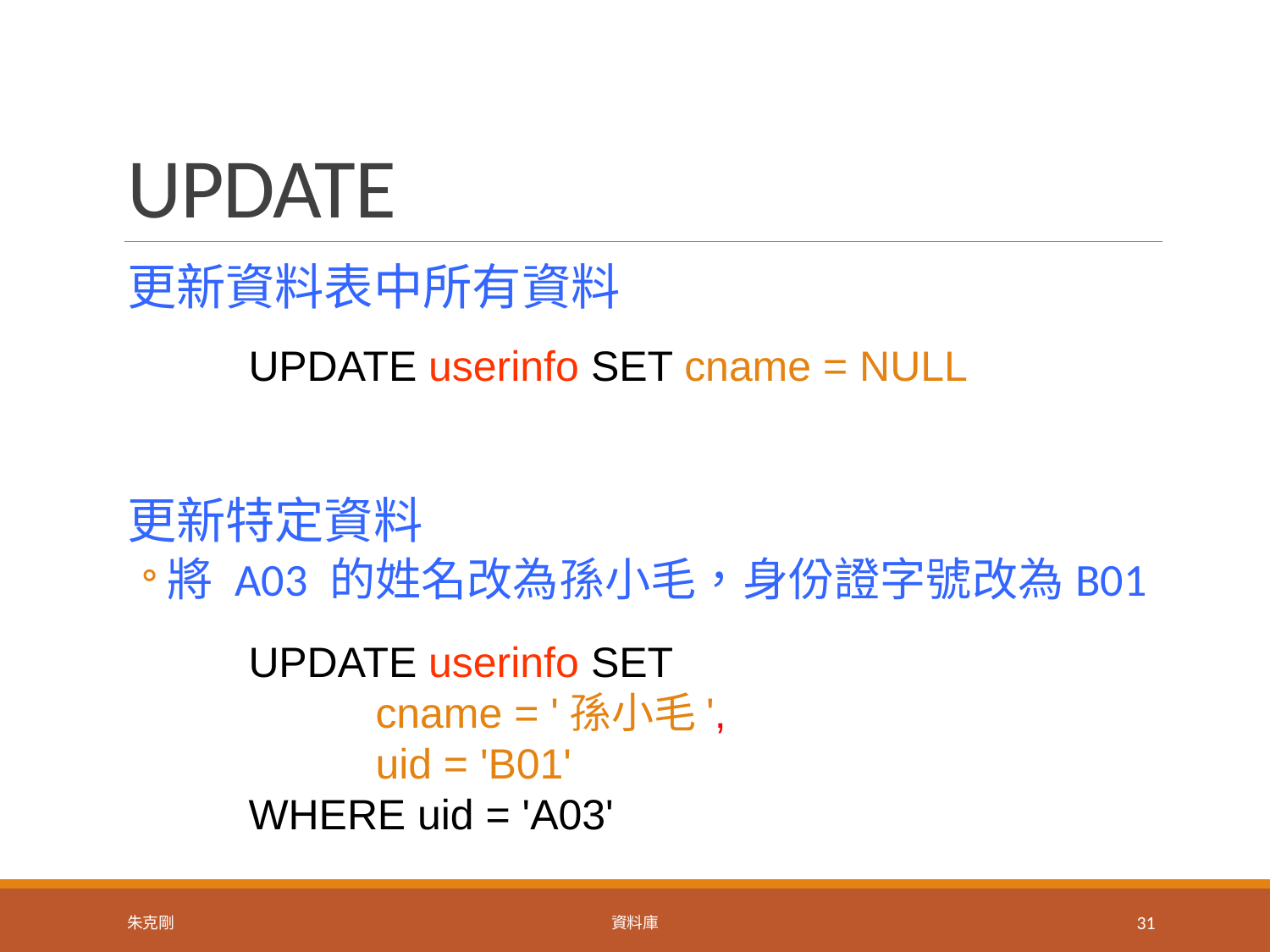

# UPDATE
更新資料表中所有資料

更新特定資料
將 A03 的姓名改為孫小毛，身份證字號改為B01
UPDATE userinfo SET cname = NULL

UPDATE userinfo SET
	cname = '孫小毛',
	uid = 'B01'
WHERE uid = 'A03'
朱克剛
資料庫
31